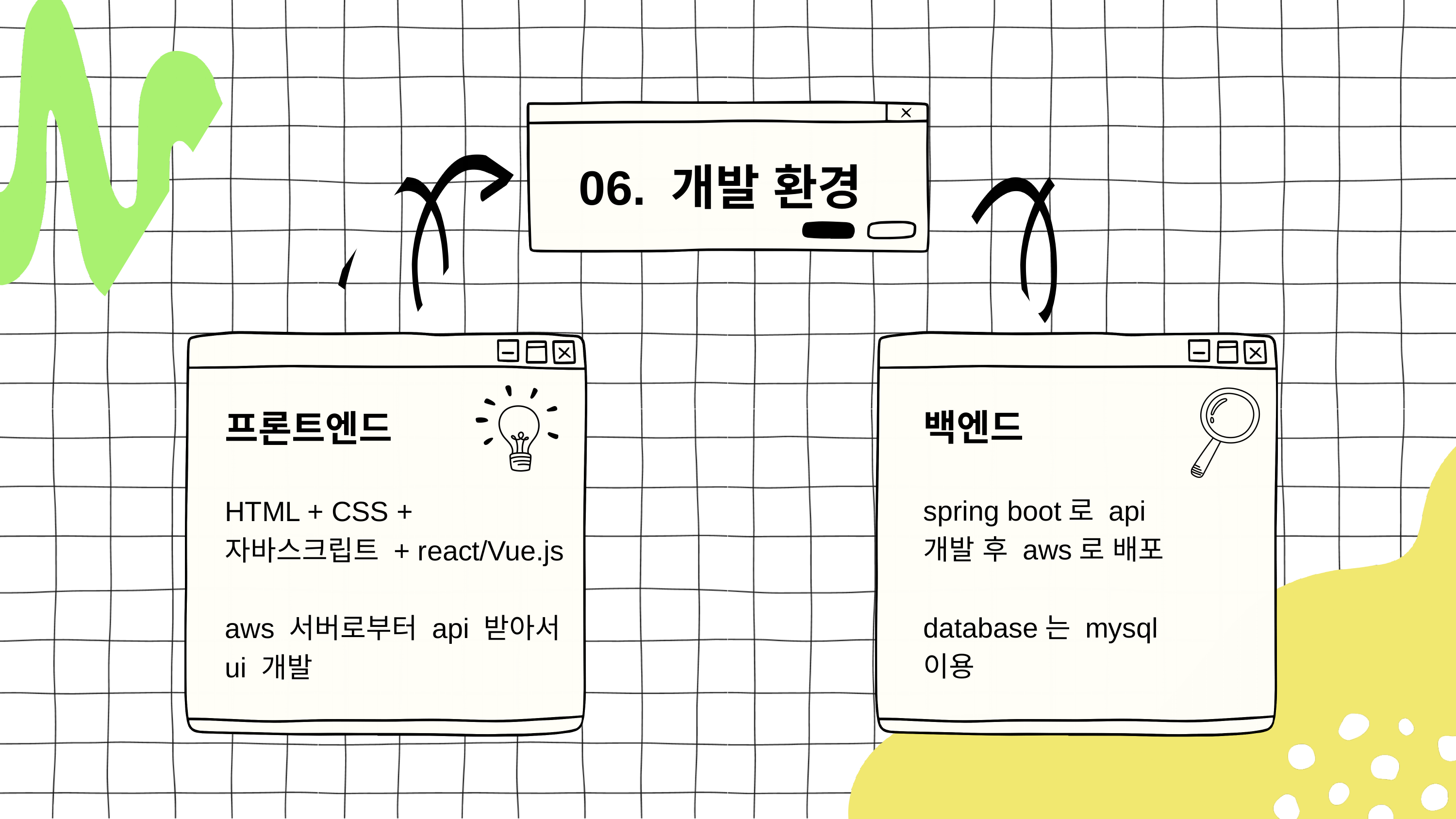

06. 개발 환경

백엔드

spring boot로 api
개발 후 aws로 배포

database는 mysql 이용
프론트엔드

HTML + CSS + 자바스크립트 + react/Vue.js

aws 서버로부터 api 받아서 ui 개발